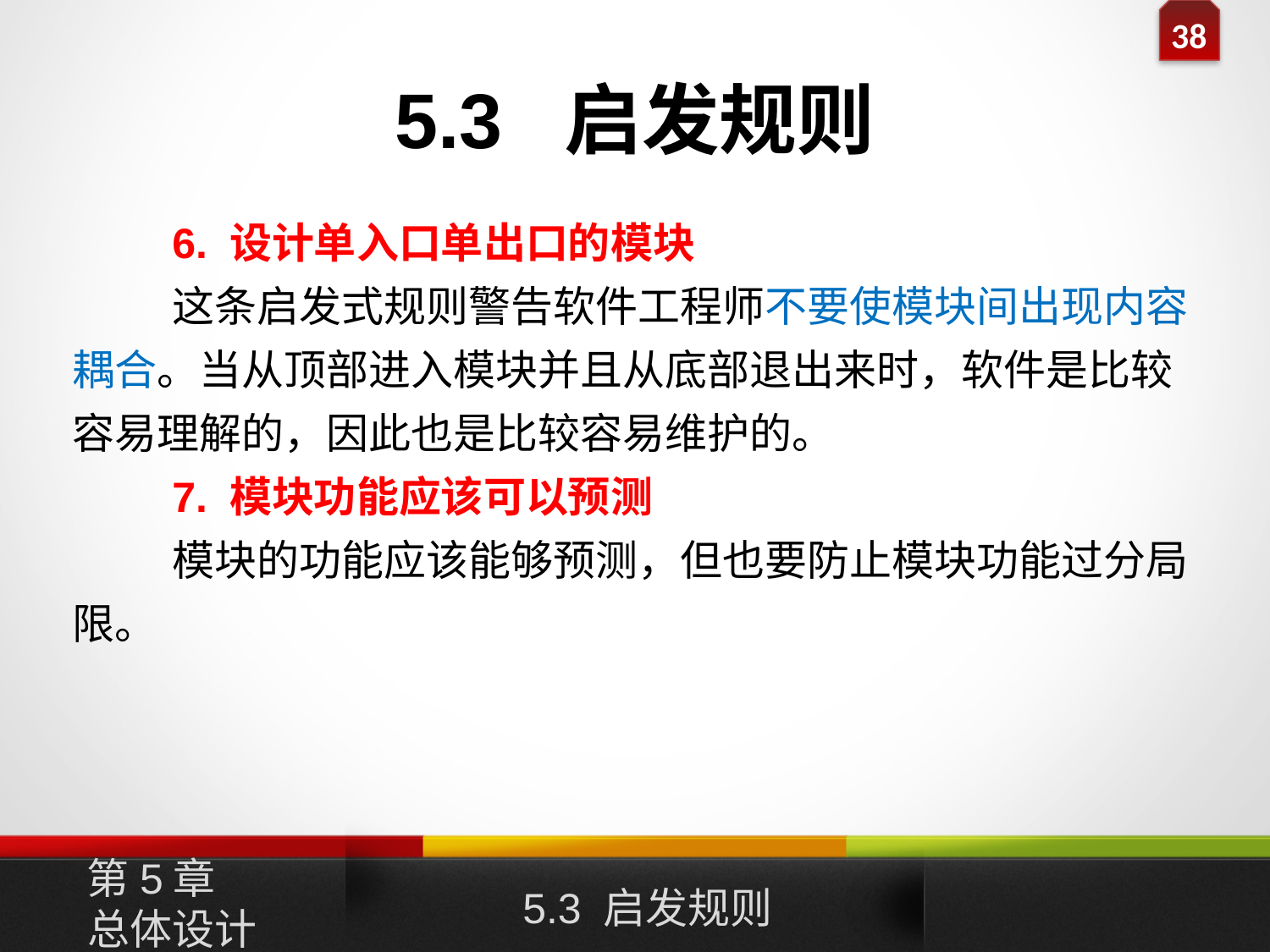

# 5.3  启发规则
6. 设计单入口单出口的模块
这条启发式规则警告软件工程师不要使模块间出现内容耦合。当从顶部进入模块并且从底部退出来时，软件是比较容易理解的，因此也是比较容易维护的。
7. 模块功能应该可以预测
模块的功能应该能够预测，但也要防止模块功能过分局限。
第5章
总体设计
5.3 启发规则